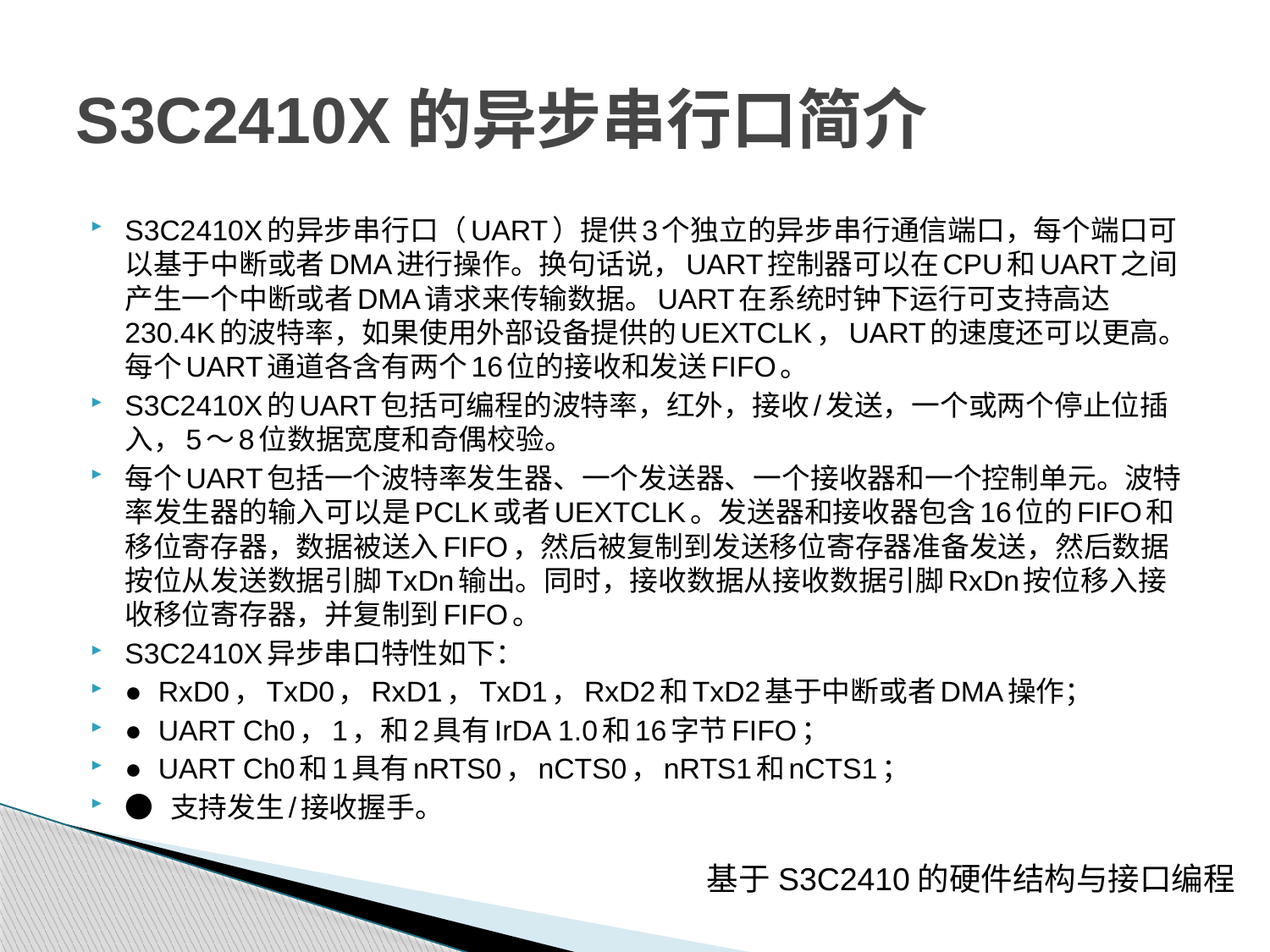

# S3C2410X的异步串行口简介
S3C2410X的异步串行口（UART）提供3个独立的异步串行通信端口，每个端口可以基于中断或者DMA进行操作。换句话说，UART控制器可以在CPU和UART之间产生一个中断或者DMA请求来传输数据。UART在系统时钟下运行可支持高达230.4K的波特率，如果使用外部设备提供的UEXTCLK，UART的速度还可以更高。每个UART通道各含有两个16位的接收和发送FIFO。
S3C2410X的UART包括可编程的波特率，红外，接收/发送，一个或两个停止位插入，5～8位数据宽度和奇偶校验。
每个UART包括一个波特率发生器、一个发送器、一个接收器和一个控制单元。波特率发生器的输入可以是PCLK或者UEXTCLK。发送器和接收器包含16位的FIFO和移位寄存器，数据被送入FIFO，然后被复制到发送移位寄存器准备发送，然后数据按位从发送数据引脚TxDn输出。同时，接收数据从接收数据引脚RxDn按位移入接收移位寄存器，并复制到FIFO。
S3C2410X异步串口特性如下：
●  RxD0，TxD0，RxD1，TxD1，RxD2和TxD2基于中断或者DMA操作；
●  UART Ch0，1，和2具有IrDA 1.0和16字节FIFO；
●  UART Ch0和1具有nRTS0，nCTS0，nRTS1和nCTS1；
●  支持发生/接收握手。

基于S3C2410的硬件结构与接口编程